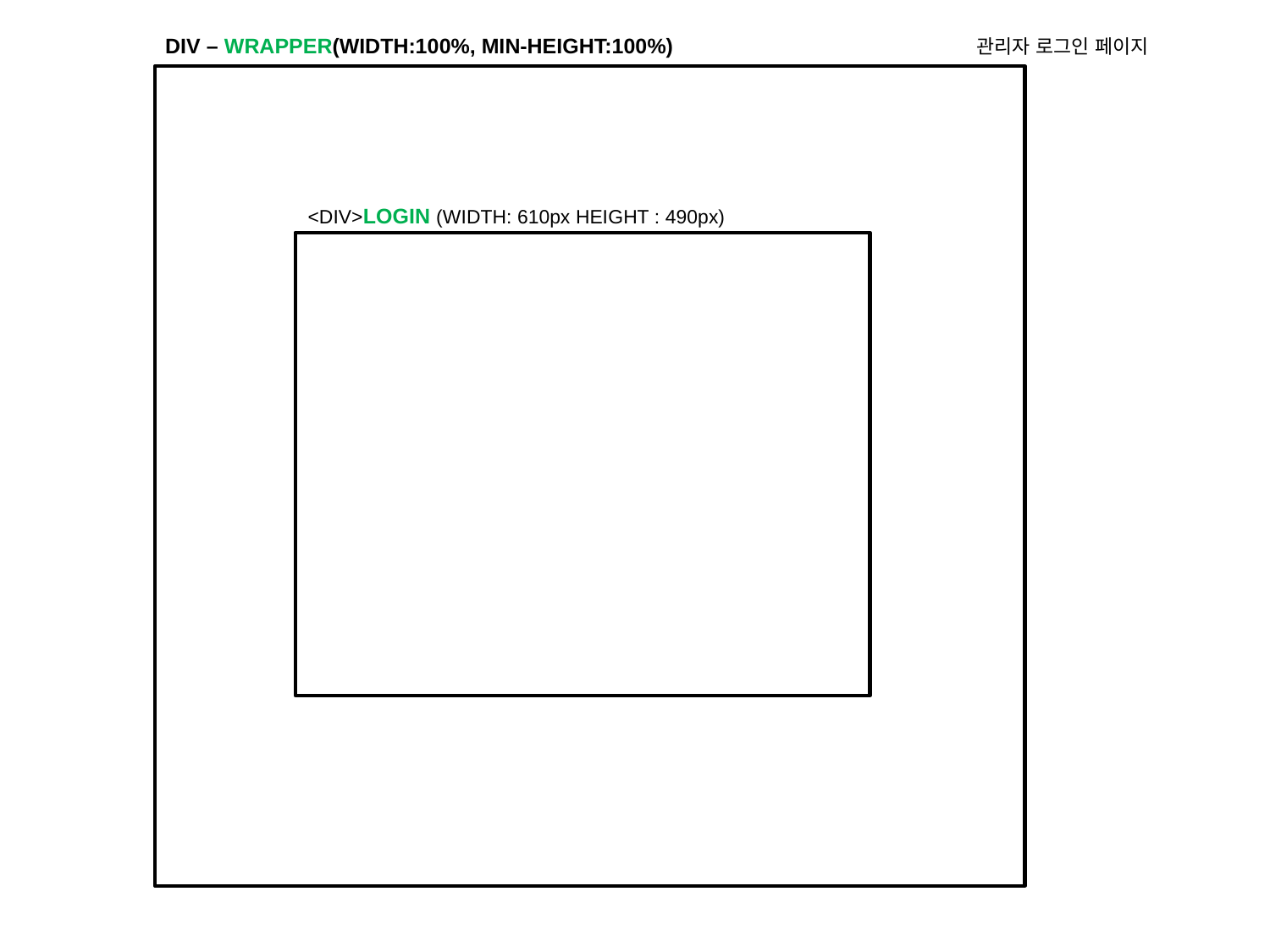

DIV – WRAPPER(WIDTH:100%, MIN-HEIGHT:100%)
관리자 로그인 페이지

<DIV>LOGIN (WIDTH: 610px HEIGHT : 490px)